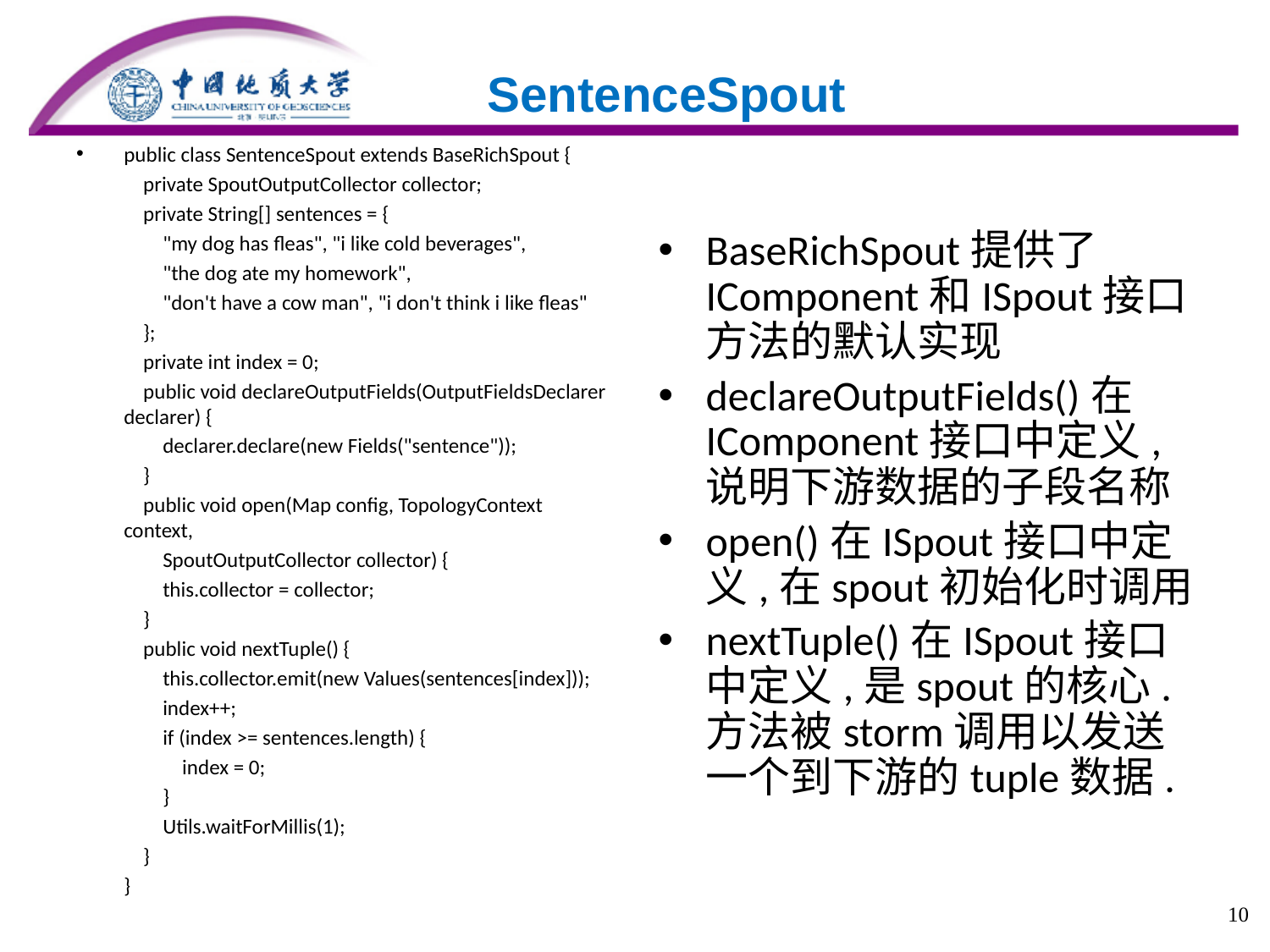

SentenceSpout
public class SentenceSpout extends BaseRichSpout {
	    private SpoutOutputCollector collector;
	    private String[] sentences = {
	        "my dog has fleas", "i like cold beverages",
	        "the dog ate my homework",
	        "don't have a cow man", "i don't think i like fleas"
	    };
	    private int index = 0;
	    public void declareOutputFields(OutputFieldsDeclarer declarer) {
	        declarer.declare(new Fields("sentence"));
	    }
	    public void open(Map config, TopologyContext context,
	        SpoutOutputCollector collector) {
	        this.collector = collector;
	    }
	    public void nextTuple() {
	        this.collector.emit(new Values(sentences[index]));
	        index++;
	        if (index >= sentences.length) {
	            index = 0;
	        }
	        Utils.waitForMillis(1);
	    }
	}

BaseRichSpout提供了IComponent和ISpout接口方法的默认实现
declareOutputFields()在IComponent接口中定义,说明下游数据的子段名称
open()在ISpout接口中定义,在spout初始化时调用
nextTuple()在ISpout接口中定义,是spout的核心.方法被storm调用以发送一个到下游的tuple数据.